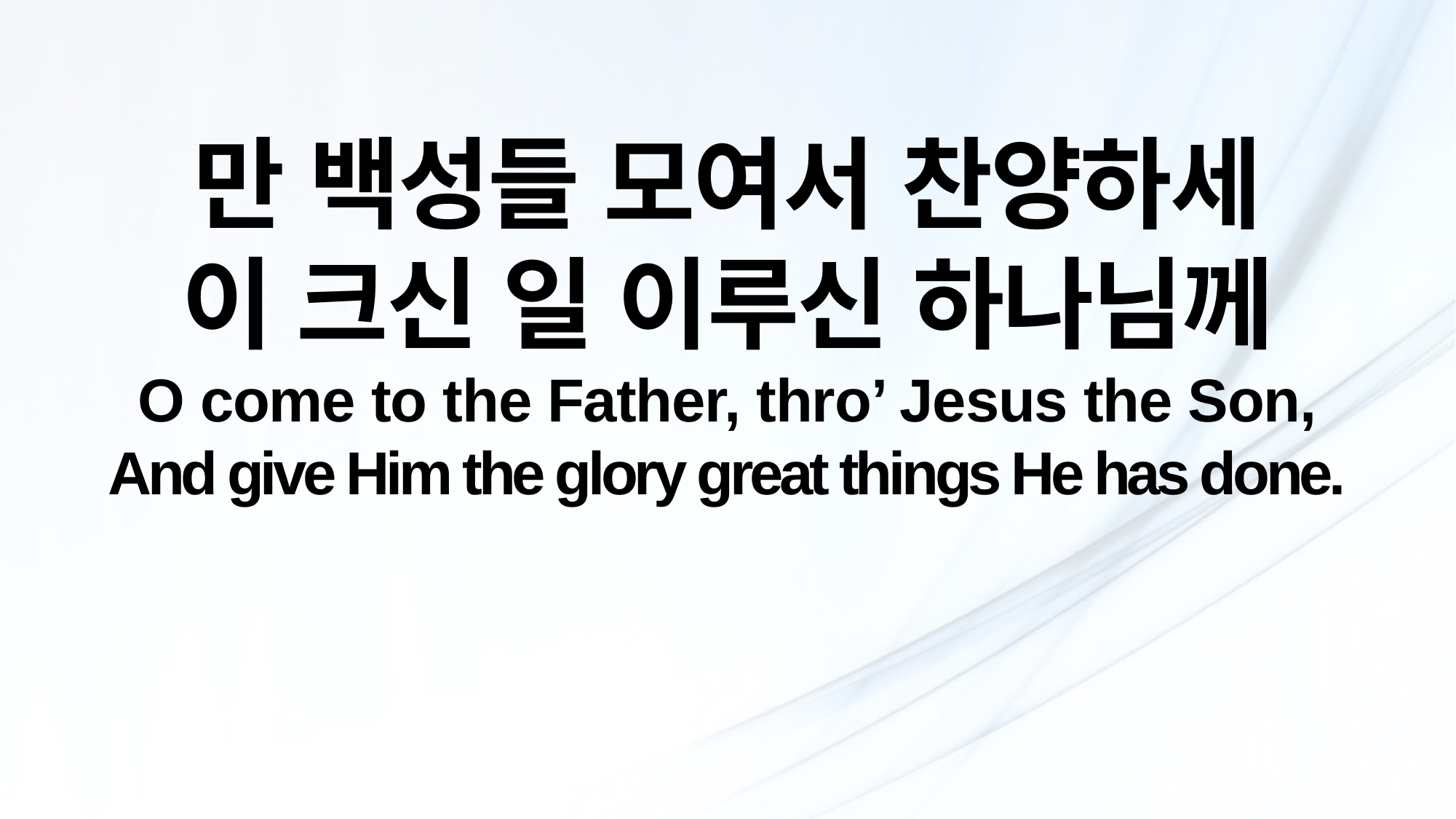

만 백성들 모여서 찬양하세
이 크신 일 이루신 하나님께
O come to the Father, thro’ Jesus the Son,
And give Him the glory great things He has done.